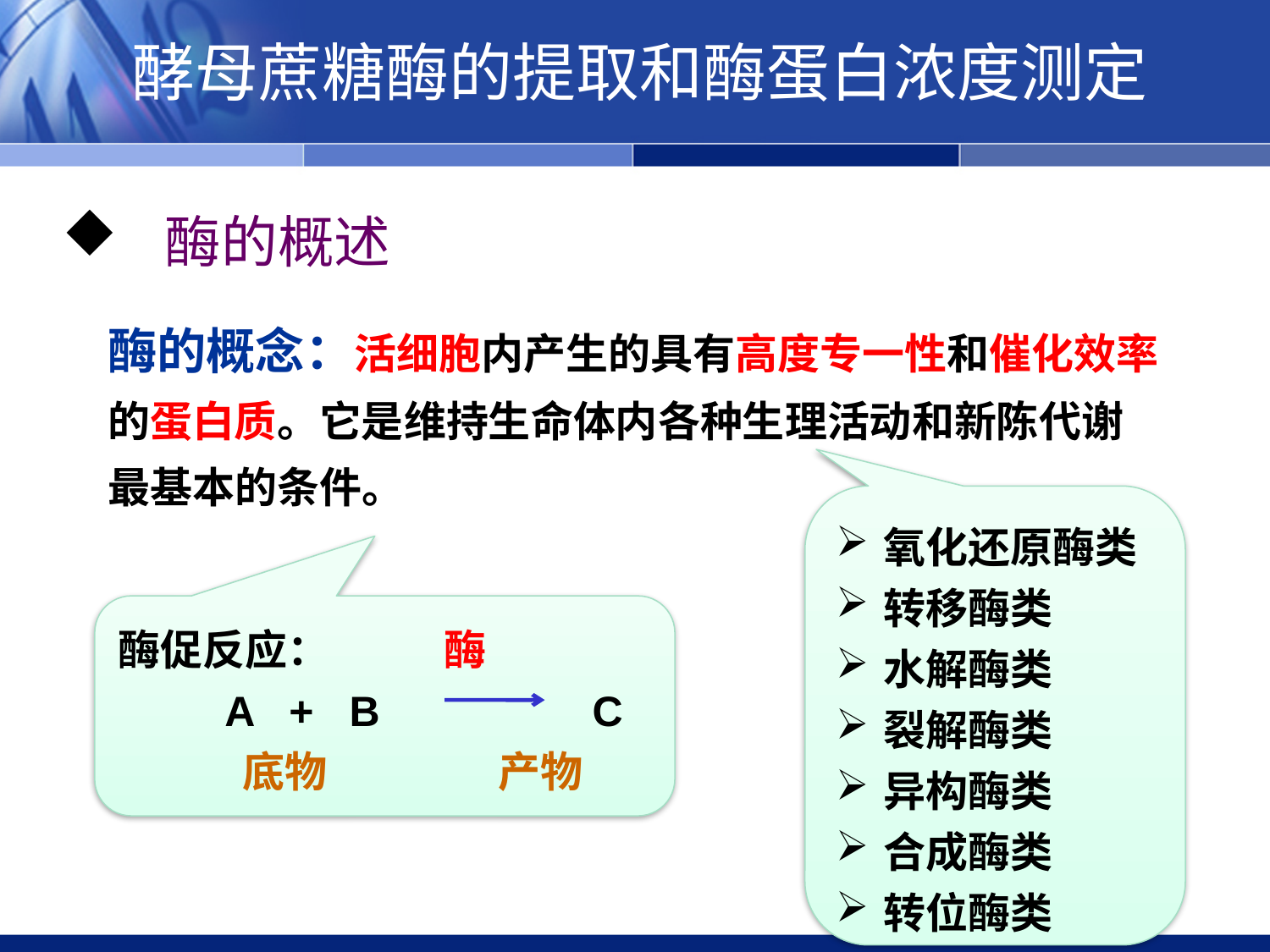

酵母蔗糖酶的提取和酶蛋白浓度测定
  酶的概述
酶的概念：活细胞内产生的具有高度专一性和催化效率的蛋白质。它是维持生命体内各种生理活动和新陈代谢最基本的条件。
氧化还原酶类
转移酶类
水解酶类
裂解酶类
异构酶类
合成酶类
转位酶类
酶促反应：            酶
         A   +   B                  C
            底物                  产物